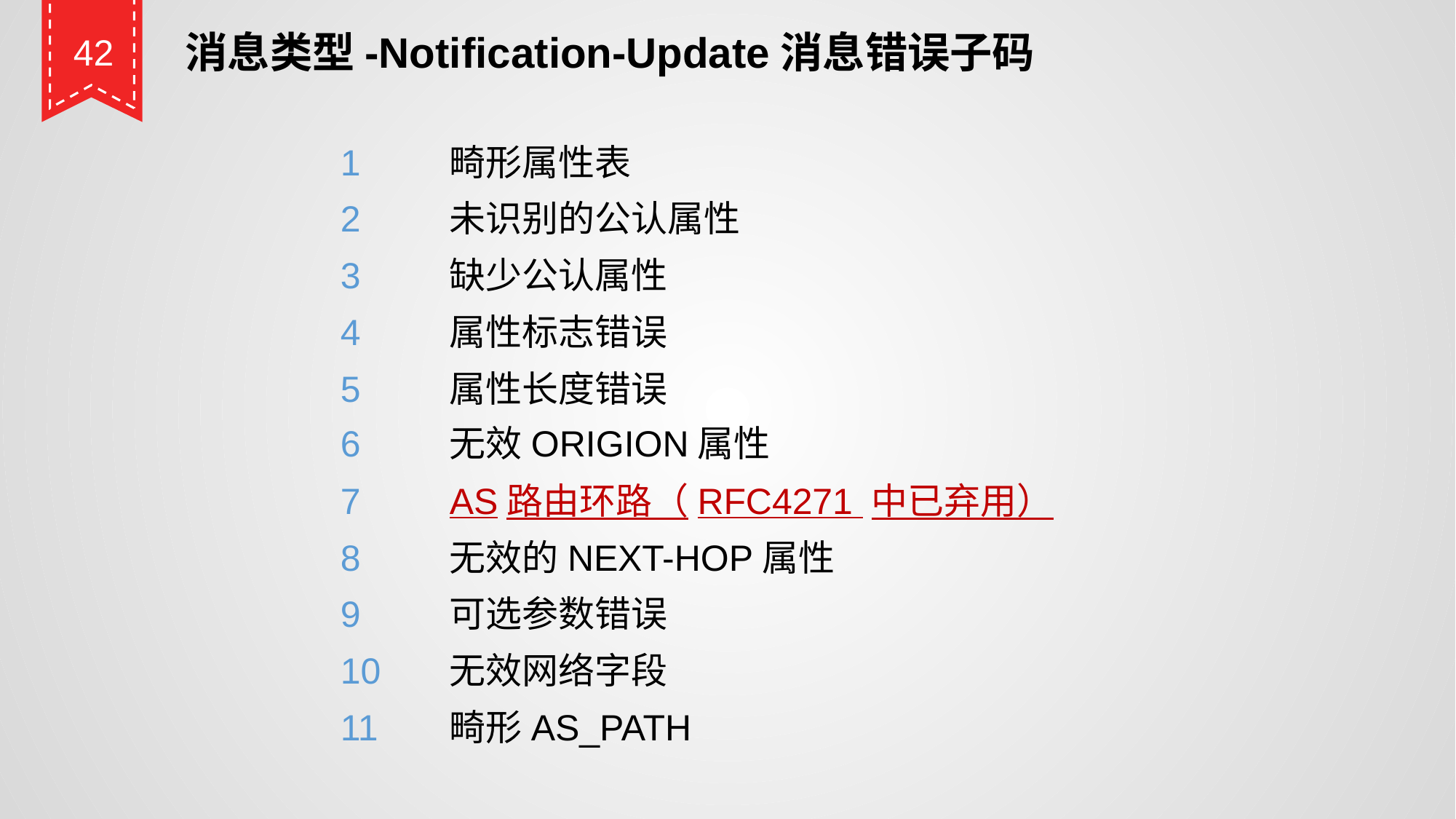

消息类型-Notification-Update消息错误子码
42
1 	畸形属性表
2 	未识别的公认属性
3 	缺少公认属性
4 	属性标志错误
5 	属性长度错误
6 	无效ORIGION属性
7	AS路由环路（RFC4271 中已弃用）
8 	无效的NEXT-HOP属性
9 	可选参数错误
10 	无效网络字段
11 	畸形AS_PATH